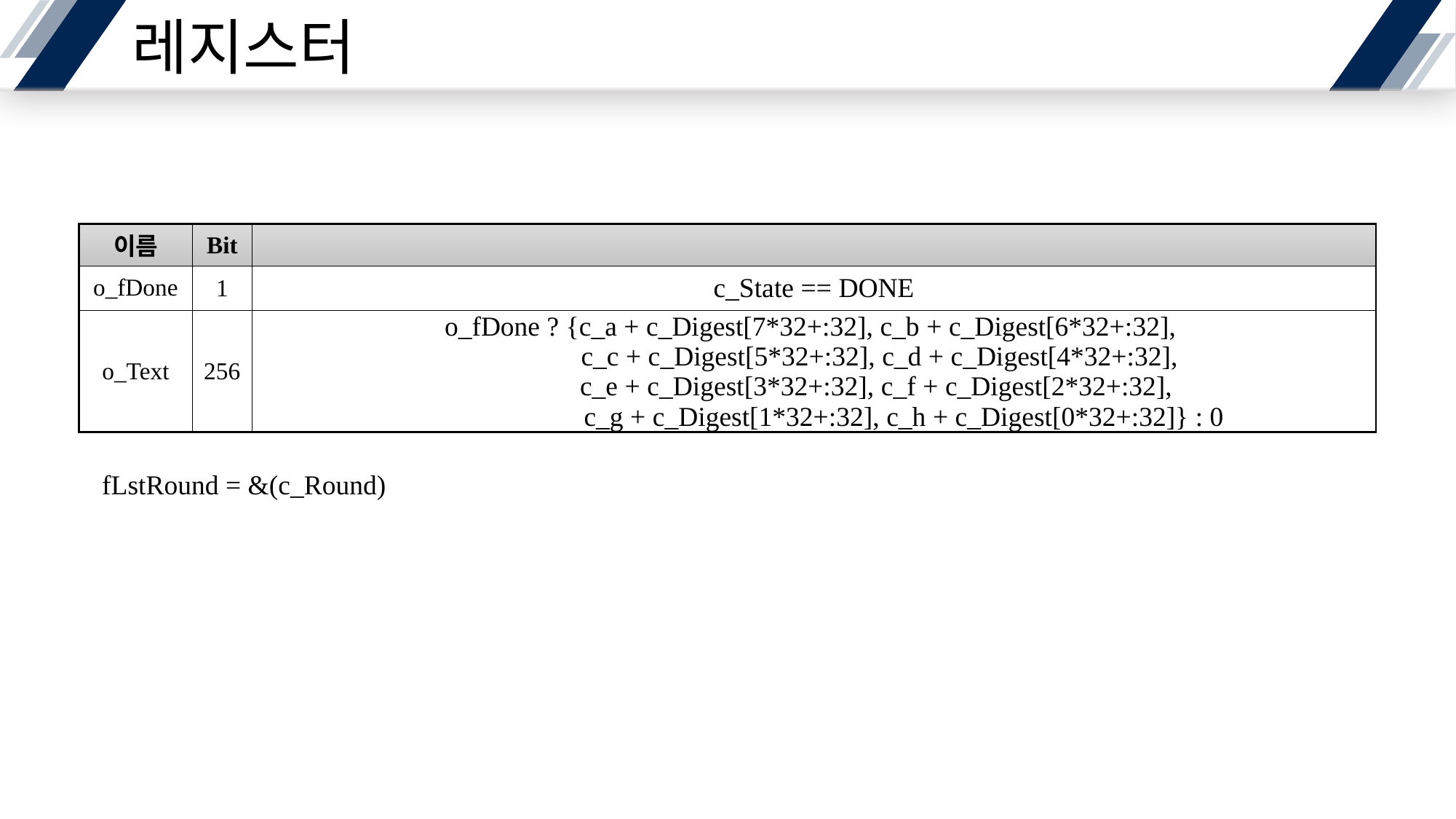

레지스터
| 이름 | Bit |  |
| --- | --- | --- |
| o\_fDone | 1 | c\_State == DONE |
| o\_Text | 256 | o\_fDone ? {c\_a + c\_Digest[7\*32+:32], c\_b + c\_Digest[6\*32+:32],                    c\_c + c\_Digest[5\*32+:32], c\_d + c\_Digest[4\*32+:32],                   c\_e + c\_Digest[3\*32+:32], c\_f + c\_Digest[2\*32+:32],                           c\_g + c\_Digest[1\*32+:32], c\_h + c\_Digest[0\*32+:32]} : 0 |
fLstRound = &(c_Round)